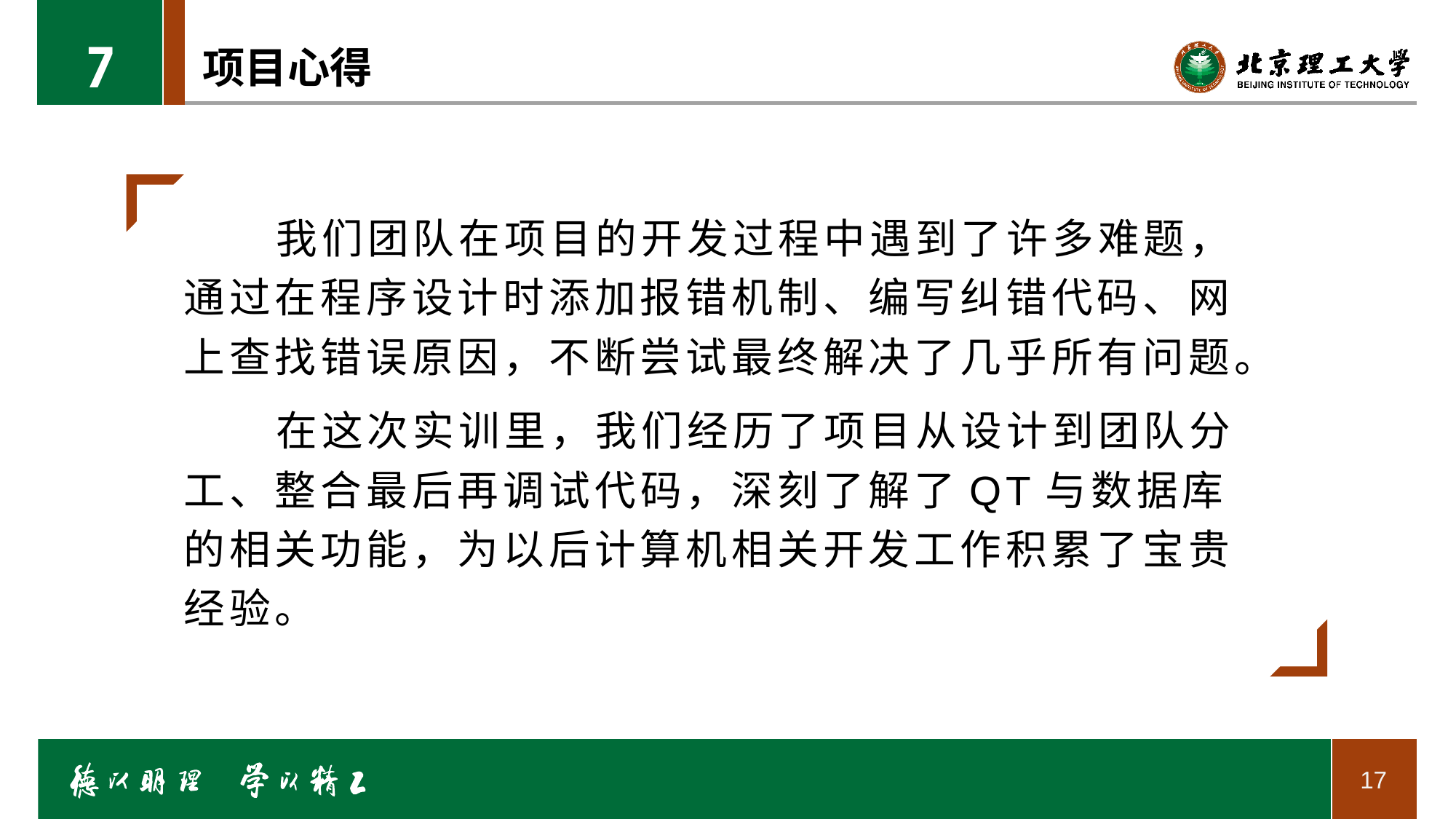

7
# 项目心得

      我们团队在项目的开发过程中遇到了许多难题，通过在程序设计时添加报错机制、编写纠错代码、网上查找错误原因，不断尝试最终解决了几乎所有问题。
      在这次实训里，我们经历了项目从设计到团队分工、整合最后再调试代码，深刻了解了QT与数据库的相关功能，为以后计算机相关开发工作积累了宝贵经验。